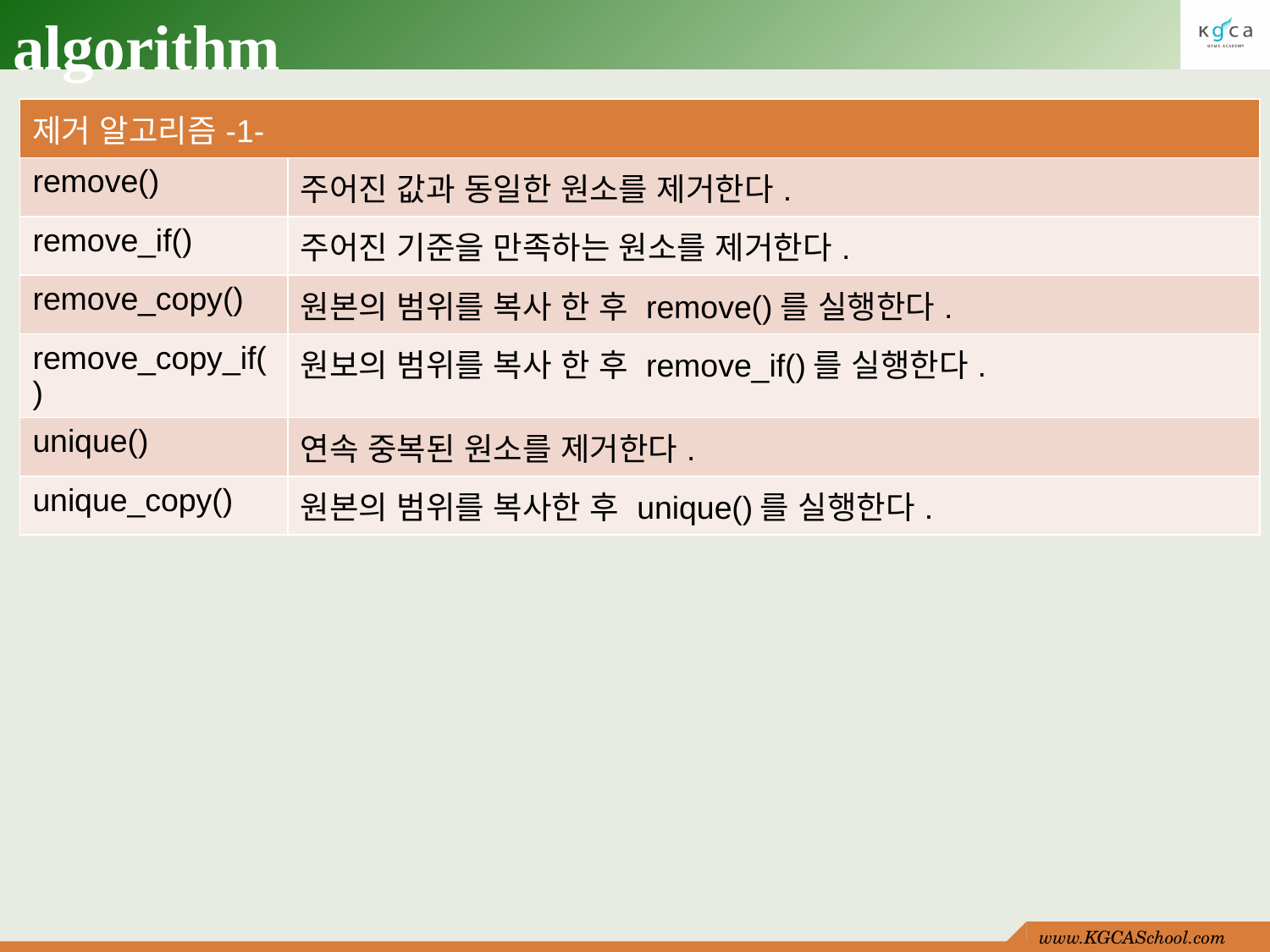

# algorithm
| 제거 알고리즘-1- |  |
| --- | --- |
| remove() | 주어진 값과 동일한 원소를 제거한다. |
| remove\_if() | 주어진 기준을 만족하는 원소를 제거한다. |
| remove\_copy() | 원본의 범위를 복사 한 후 remove()를 실행한다. |
| remove\_copy\_if() | 원보의 범위를 복사 한 후 remove\_if()를 실행한다. |
| unique() | 연속 중복된 원소를 제거한다. |
| unique\_copy() | 원본의 범위를 복사한 후 unique()를 실행한다. |